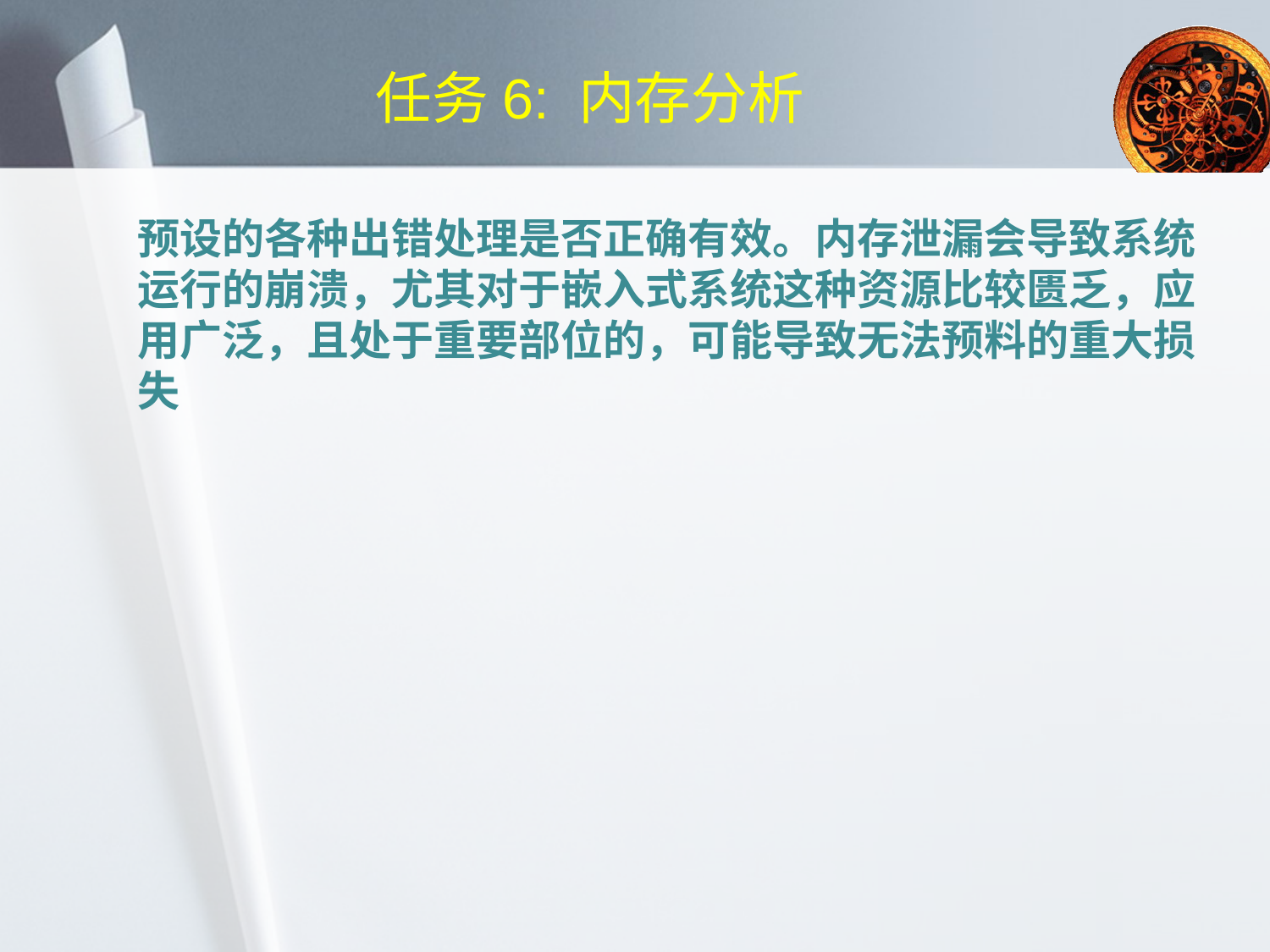

# 任务6: 内存分析
预设的各种出错处理是否正确有效。内存泄漏会导致系统运行的崩溃，尤其对于嵌入式系统这种资源比较匮乏，应用广泛，且处于重要部位的，可能导致无法预料的重大损失